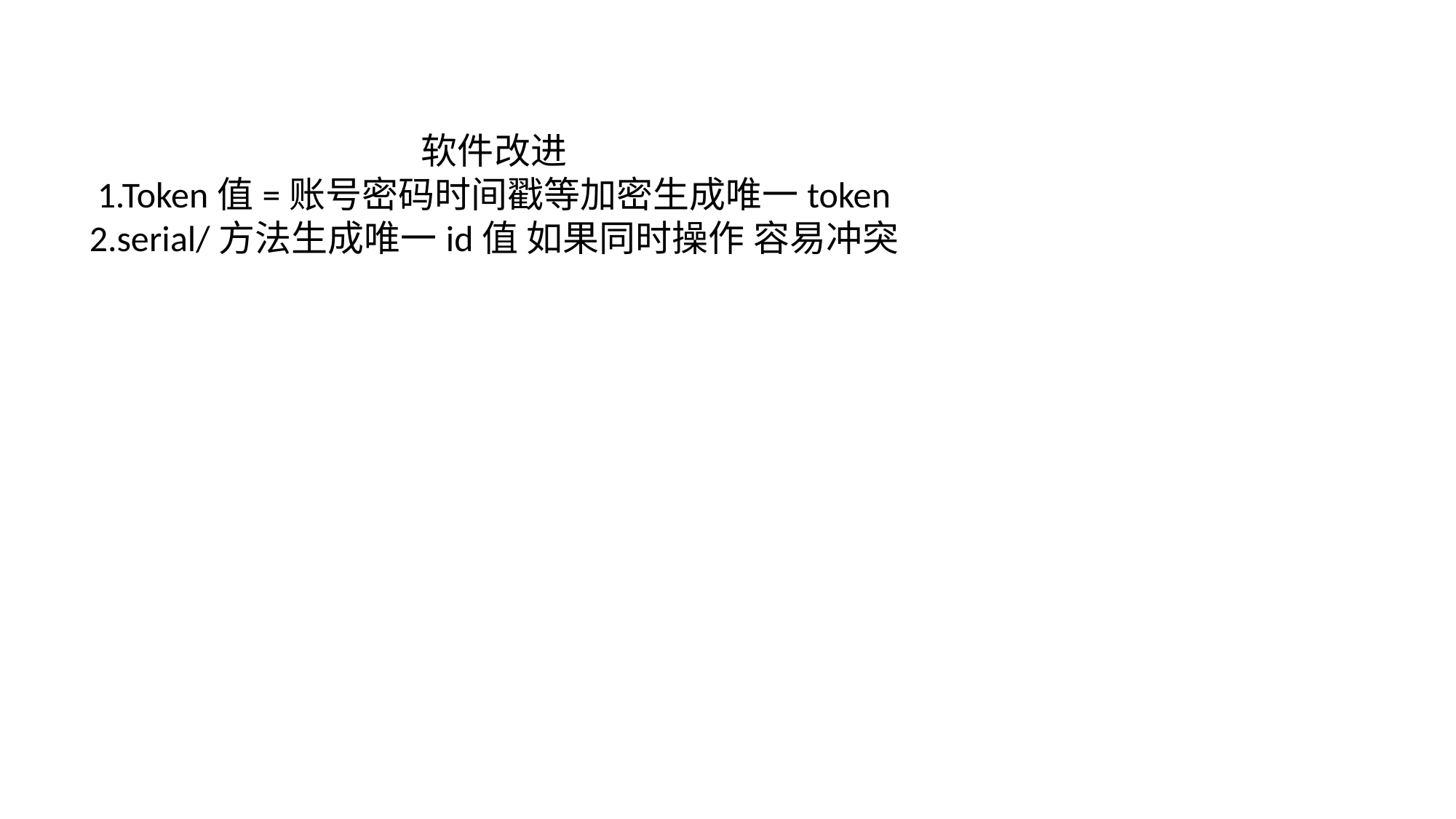

软件改进
1.Token值=账号密码时间戳等加密生成唯一token
2.serial/方法生成唯一id值 如果同时操作 容易冲突